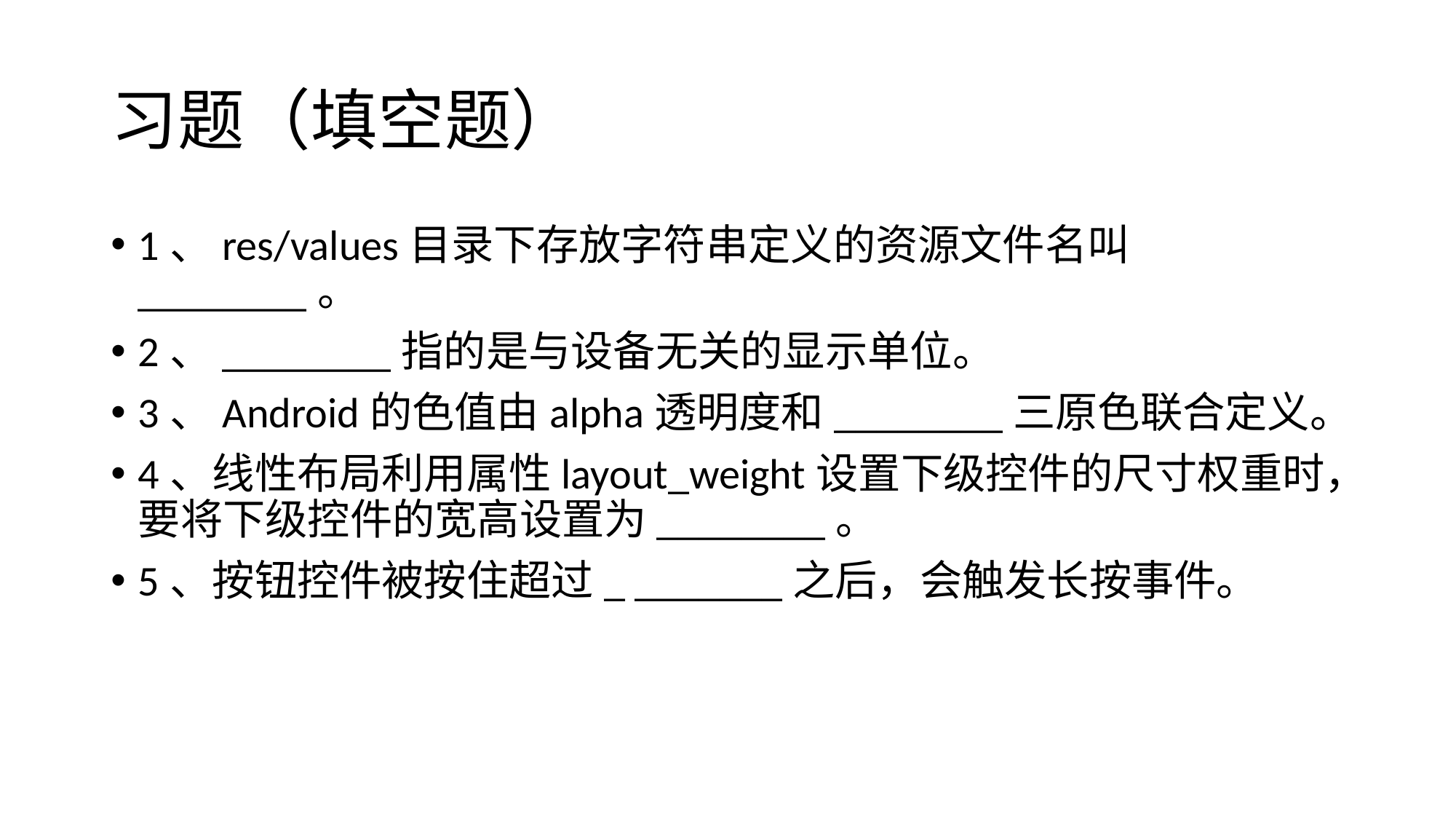

# 习题（填空题）
1、res/values目录下存放字符串定义的资源文件名叫________。
2、________指的是与设备无关的显示单位。
3、Android的色值由alpha透明度和________三原色联合定义。
4、线性布局利用属性layout_weight设置下级控件的尺寸权重时，要将下级控件的宽高设置为________。
5、按钮控件被按住超过_ _______之后，会触发长按事件。